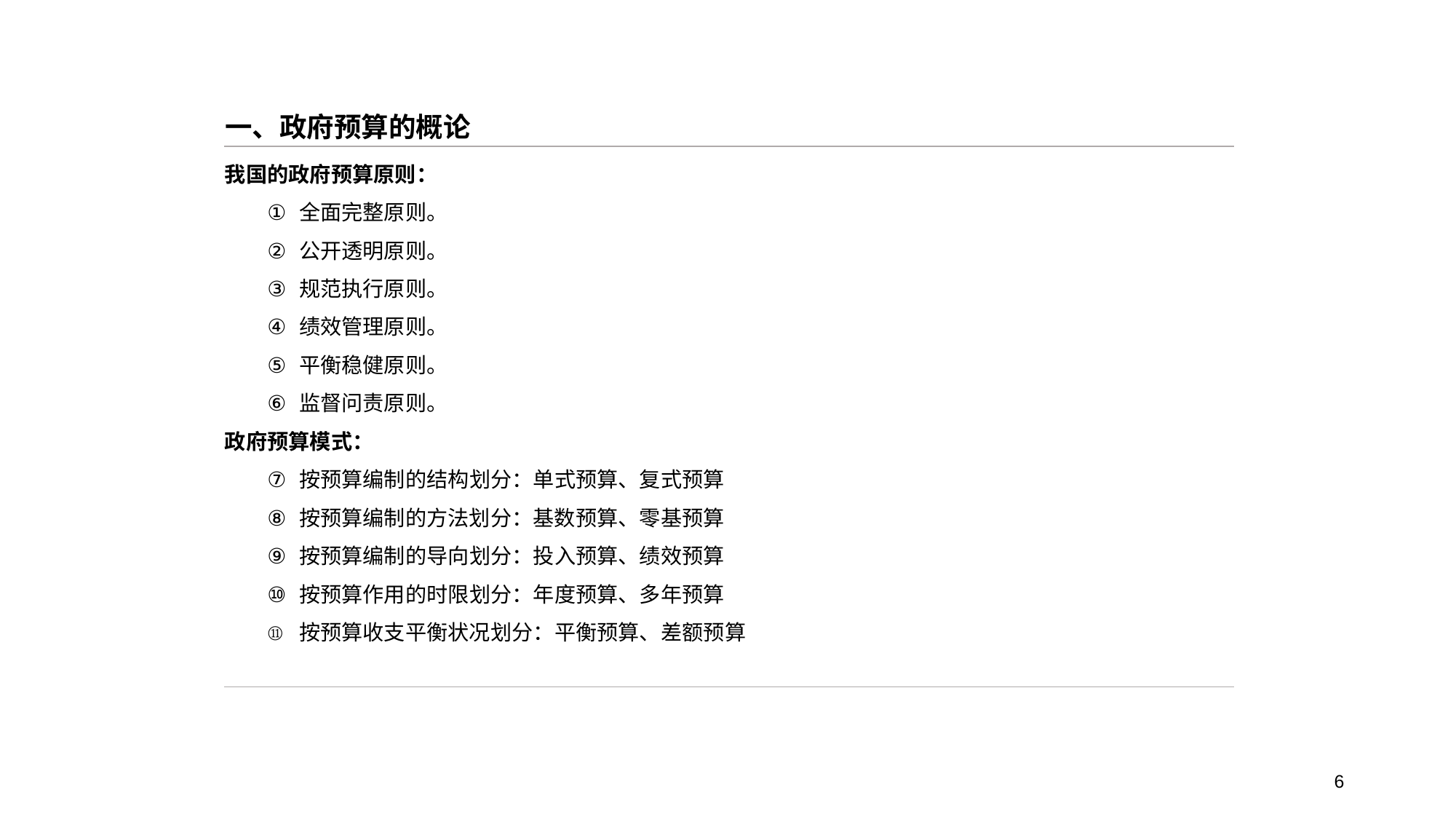

一、政府预算的概论
我国的政府预算原则：
全面完整原则。
公开透明原则。
规范执行原则。
绩效管理原则。
平衡稳健原则。
监督问责原则。
政府预算模式：
按预算编制的结构划分：单式预算、复式预算
按预算编制的方法划分：基数预算、零基预算
按预算编制的导向划分：投入预算、绩效预算
按预算作用的时限划分：年度预算、多年预算
按预算收支平衡状况划分：平衡预算、差额预算

6